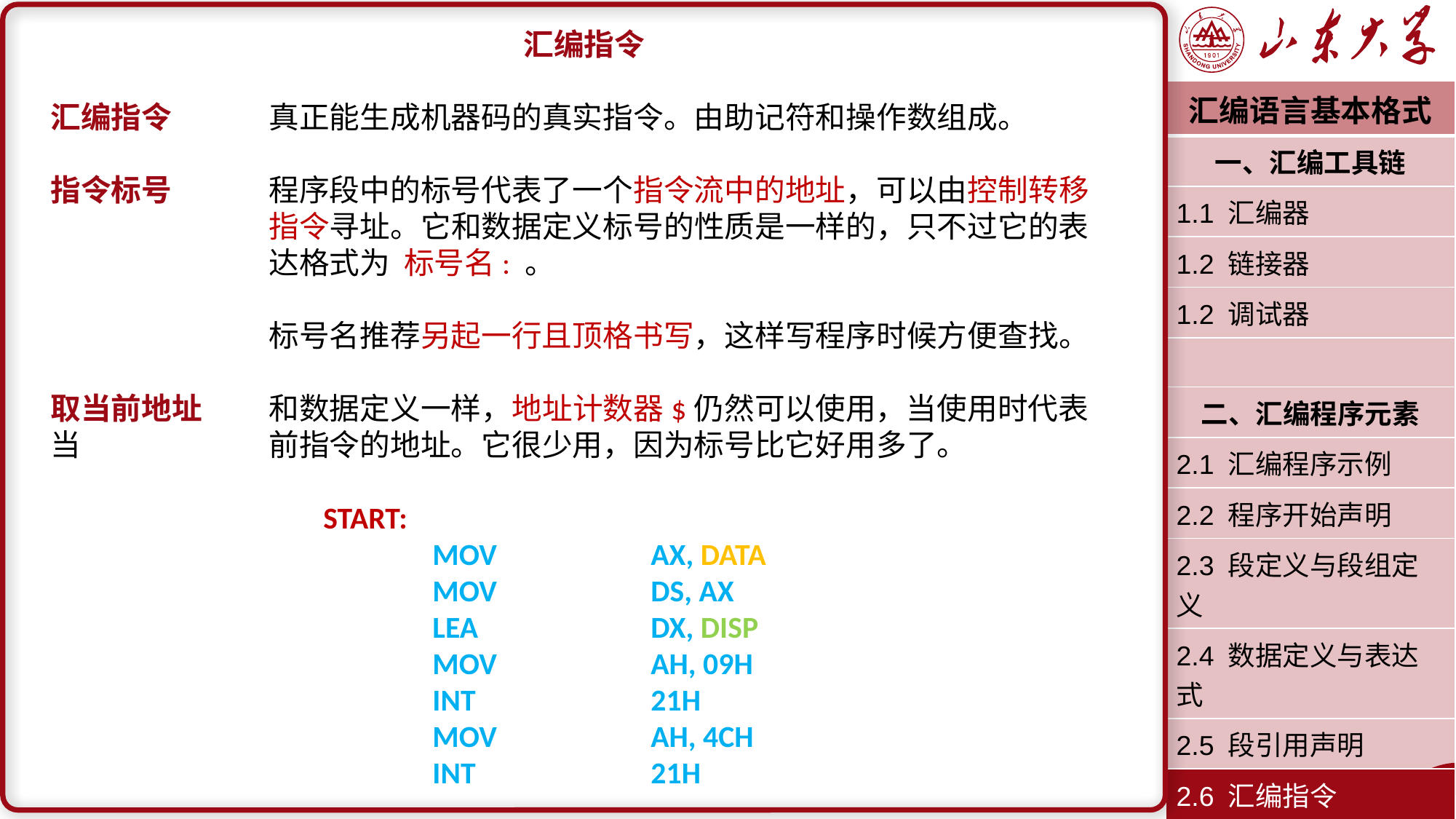

汇编指令

汇编指令	真正能生成机器码的真实指令。由助记符和操作数组成。

指令标号	程序段中的标号代表了一个指令流中的地址，可以由控制转移		指令寻址。它和数据定义标号的性质是一样的，只不过它的表		达格式为  标号名: 。

		标号名推荐另起一行且顶格书写，这样写程序时候方便查找。

取当前地址	和数据定义一样，地址计数器$仍然可以使用，当使用时代表当		前指令的地址。它很少用，因为标号比它好用多了。

		START:
			MOV		AX, DATA
    			MOV		DS, AX
    			LEA		DX, DISP
			MOV		AH, 09H
			INT     		21H
			MOV     		AH, 4CH
			INT		21H
| 汇编语言基本格式 |
| --- |
| 一、汇编工具链 |
| 1.1 汇编器 |
| 1.2 链接器 |
| 1.2 调试器 |
|  |
| 二、汇编程序元素 |
| 2.1 汇编程序示例 |
| 2.2 程序开始声明 |
| 2.3 段定义与段组定义 |
| 2.4 数据定义与表达式 |
| 2.5 段引用声明 |
| 2.6 汇编指令 |
| 2.7 程序结束声明 |
| 潘润宇 2022.09 |